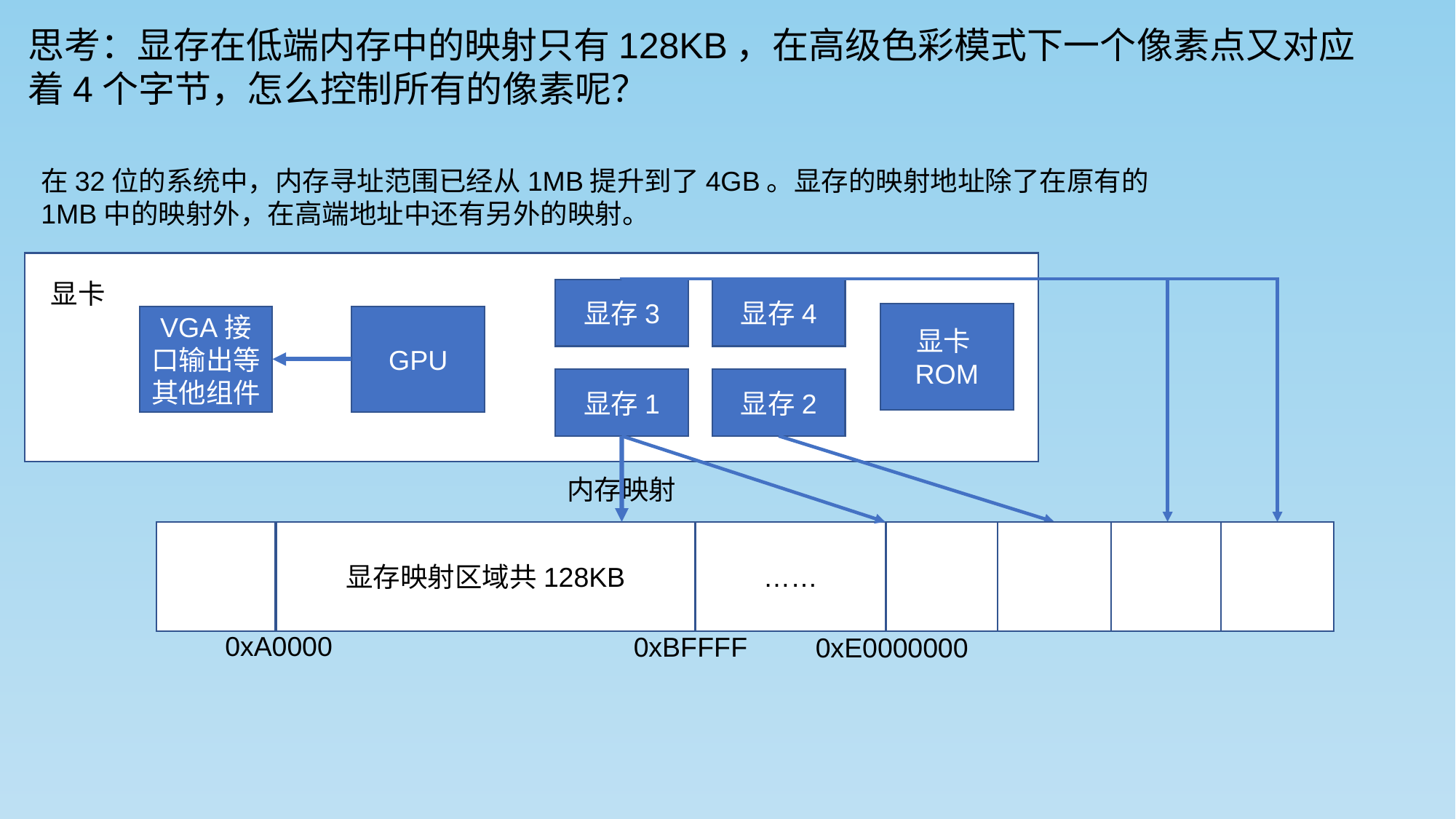

思考：显存在低端内存中的映射只有128KB，在高级色彩模式下一个像素点又对应着4个字节，怎么控制所有的像素呢？
在32位的系统中，内存寻址范围已经从1MB提升到了4GB。显存的映射地址除了在原有的1MB中的映射外，在高端地址中还有另外的映射。

显卡
显存3
显存4
VGA接口输出等其他组件
GPU
显存2
显存1
显卡ROM
内存映射

显存映射区域共128KB
……
0xA0000
0xBFFFF
0xE0000000